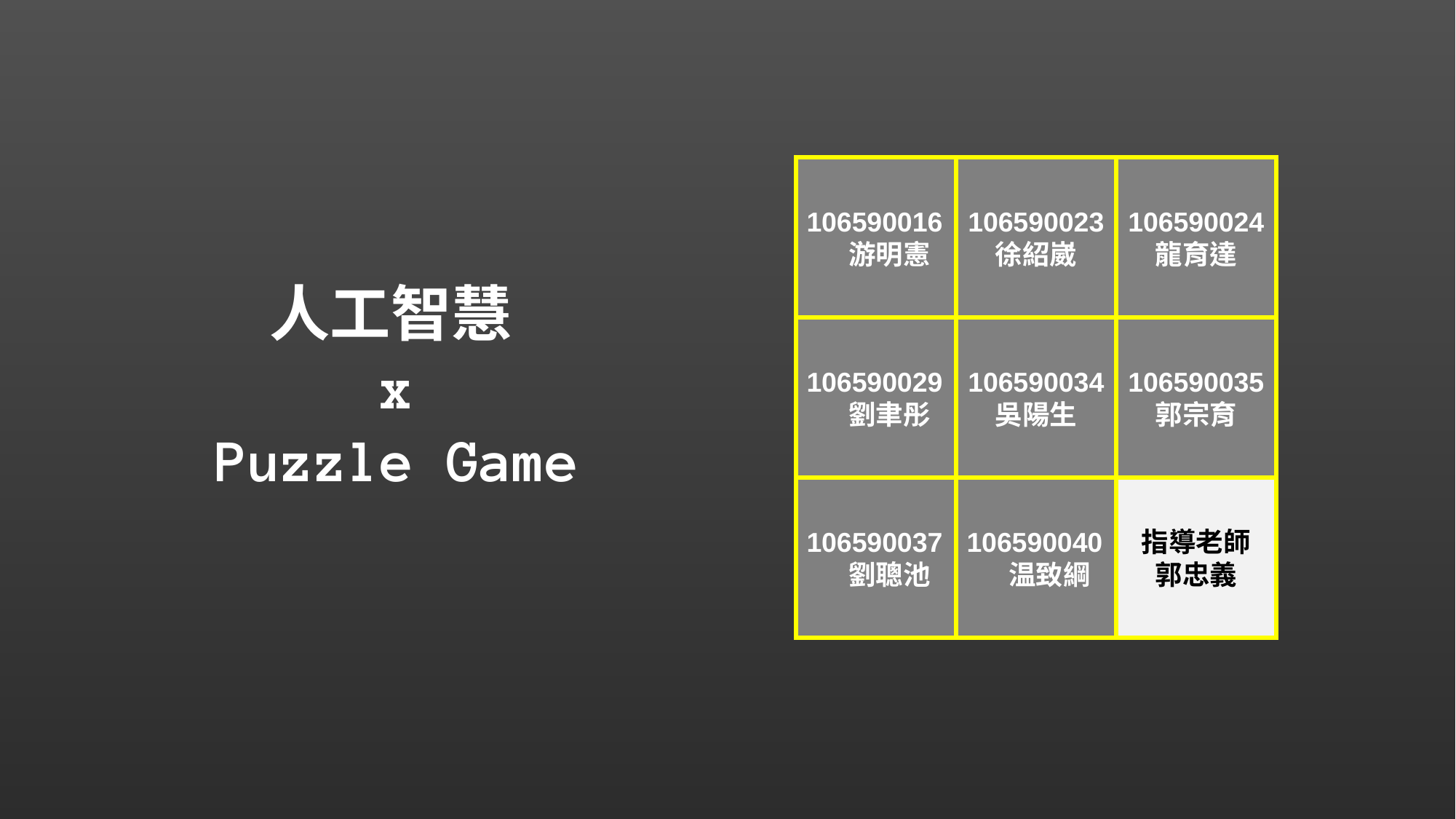

106590016　游明憲
106590023
徐紹崴
106590024
龍育達
人工智慧
x
Puzzle Game
106590029　劉聿彤
106590034
吳陽生
106590035
郭宗育
106590037　劉聰池
106590040　温致綱
指導老師
郭忠義